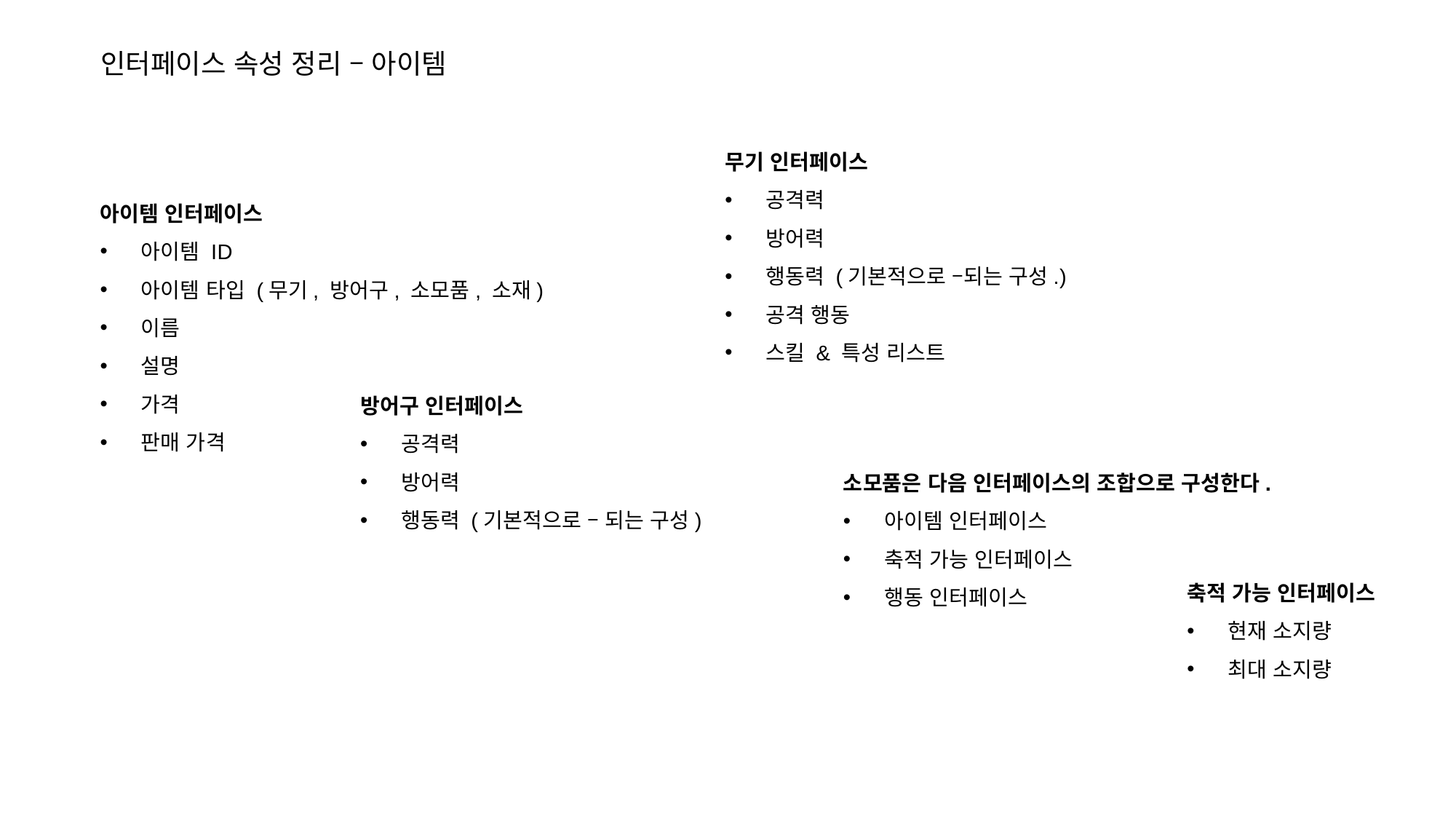

인터페이스 속성 정리 – 아이템
무기 인터페이스
공격력
방어력
행동력 (기본적으로 –되는 구성.)
공격 행동
스킬 & 특성 리스트
아이템 인터페이스
아이템 ID
아이템 타입 (무기, 방어구, 소모품, 소재)
이름
설명
가격
판매 가격
방어구 인터페이스
공격력
방어력
행동력 (기본적으로 – 되는 구성)
소모품은 다음 인터페이스의 조합으로 구성한다.
아이템 인터페이스
축적 가능 인터페이스
행동 인터페이스
축적 가능 인터페이스
현재 소지량
최대 소지량